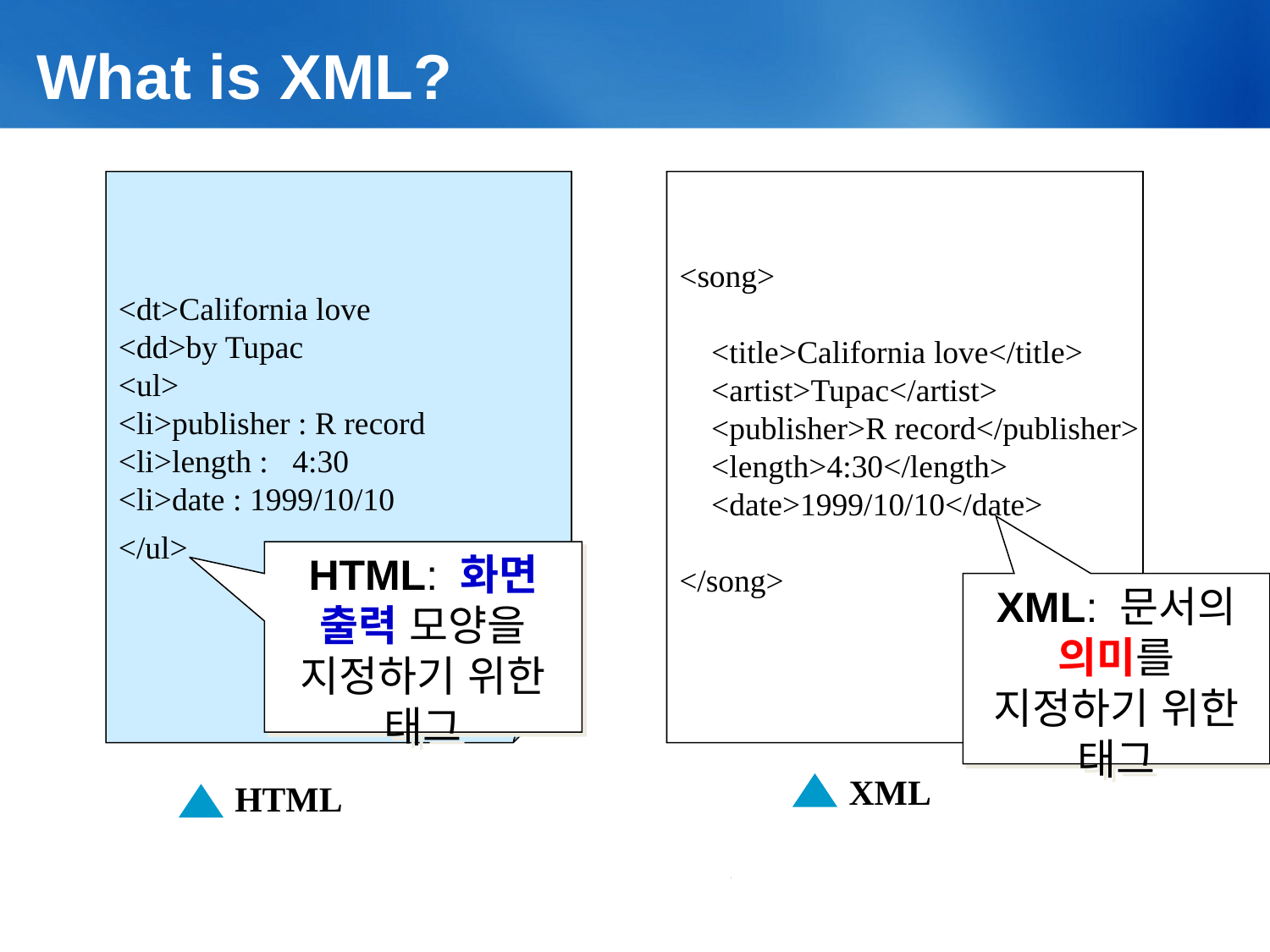

# What is XML?
<dt>California love
<dd>by Tupac
<ul>
<li>publisher : R record
<li>length :   4:30
<li>date : 1999/10/10
</ul>
<song>

    <title>California love</title>
    <artist>Tupac</artist>
    <publisher>R record</publisher>
    <length>4:30</length>
    <date>1999/10/10</date>

</song>
HTML: 화면 출력 모양을 지정하기 위한 태그
XML: 문서의 의미를 지정하기 위한 태그
XML
HTML